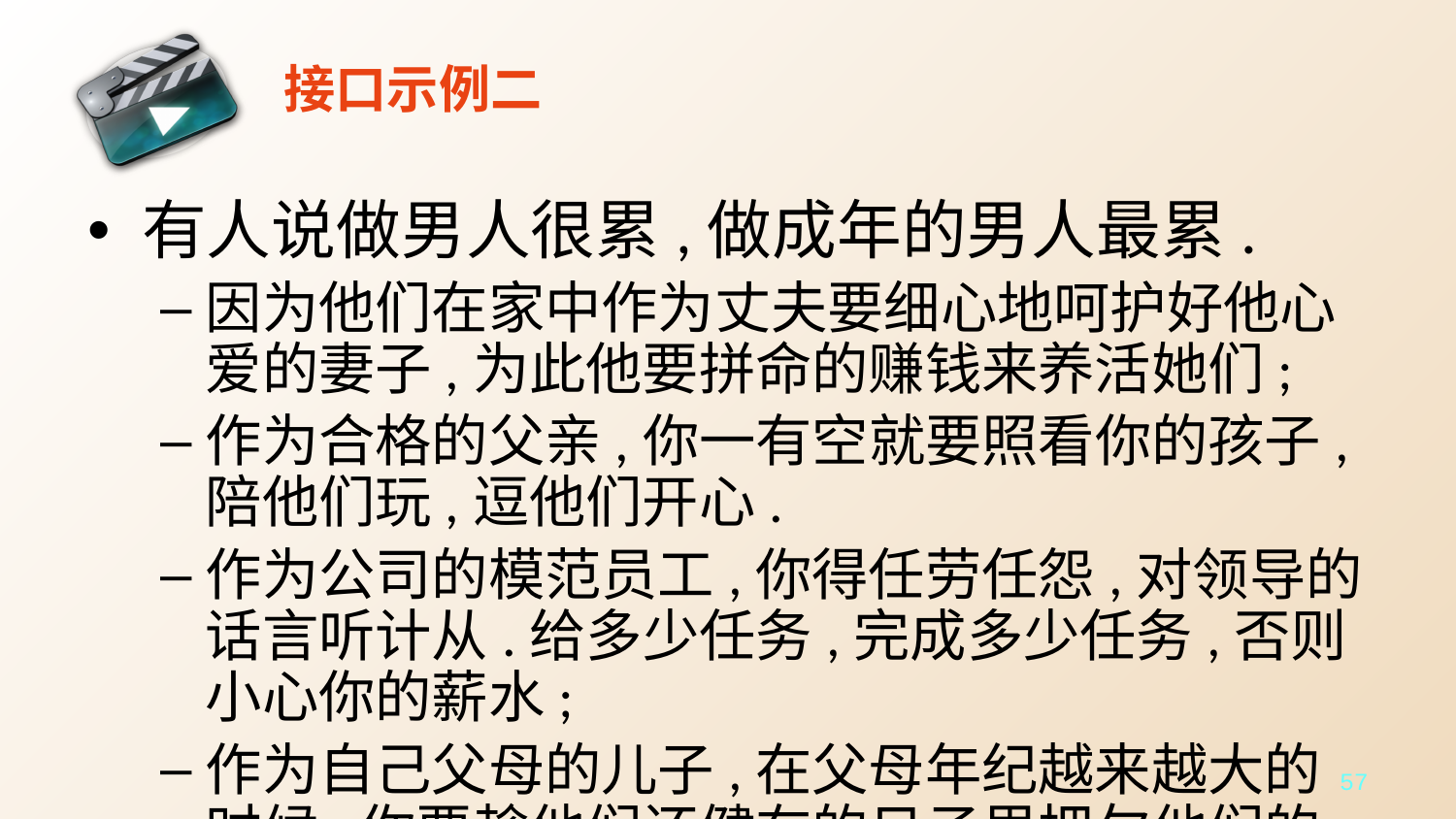

# 接口示例二
有人说做男人很累,做成年的男人最累.
因为他们在家中作为丈夫要细心地呵护好他心爱的妻子,为此他要拼命的赚钱来养活她们;
作为合格的父亲,你一有空就要照看你的孩子,陪他们玩,逗他们开心.
作为公司的模范员工,你得任劳任怨,对领导的话言听计从.给多少任务,完成多少任务,否则小心你的薪水;
作为自己父母的儿子,在父母年纪越来越大的时候,你要趁他们还健在的日子里把欠他们的爱加倍还给他们.
57